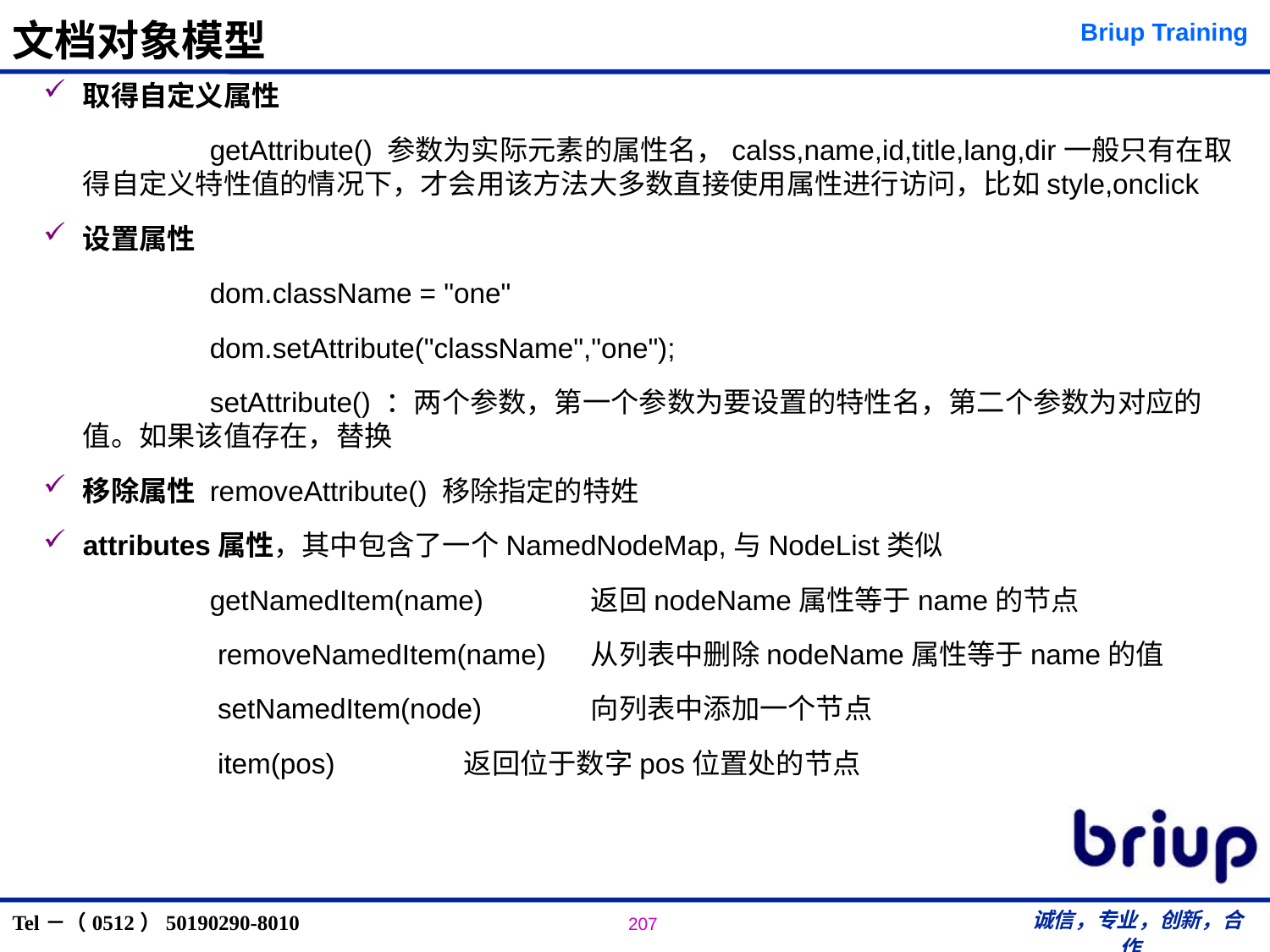

# 文档对象模型
取得自定义属性
		getAttribute() 参数为实际元素的属性名，calss,name,id,title,lang,dir一般只有在取得自定义特性值的情况下，才会用该方法大多数直接使用属性进行访问，比如style,onclick
设置属性
		dom.className = "one"
		dom.setAttribute("className","one");
		setAttribute() ：两个参数，第一个参数为要设置的特性名，第二个参数为对应的值。如果该值存在，替换
移除属性	removeAttribute() 移除指定的特姓
attributes属性，其中包含了一个NamedNodeMap,与NodeList类似
		getNamedItem(name)	返回nodeName属性等于name的节点
		 removeNamedItem(name) 	从列表中删除nodeName属性等于name的值
		 setNamedItem(node)  	向列表中添加一个节点
		 item(pos)		返回位于数字pos位置处的节点